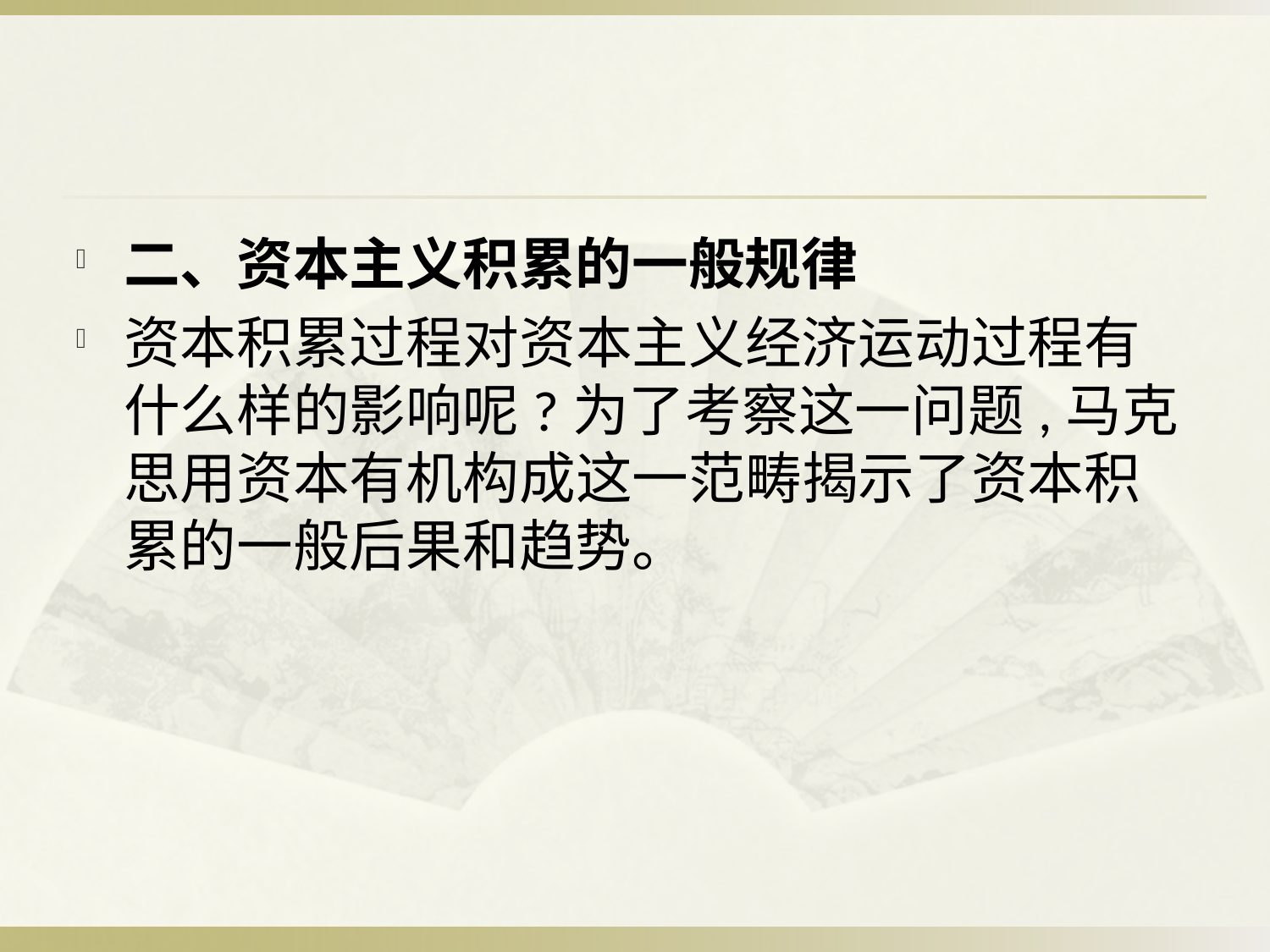

#
二、资本主义积累的一般规律
资本积累过程对资本主义经济运动过程有什么样的影响呢?为了考察这一问题,马克思用资本有机构成这一范畴揭示了资本积累的一般后果和趋势。